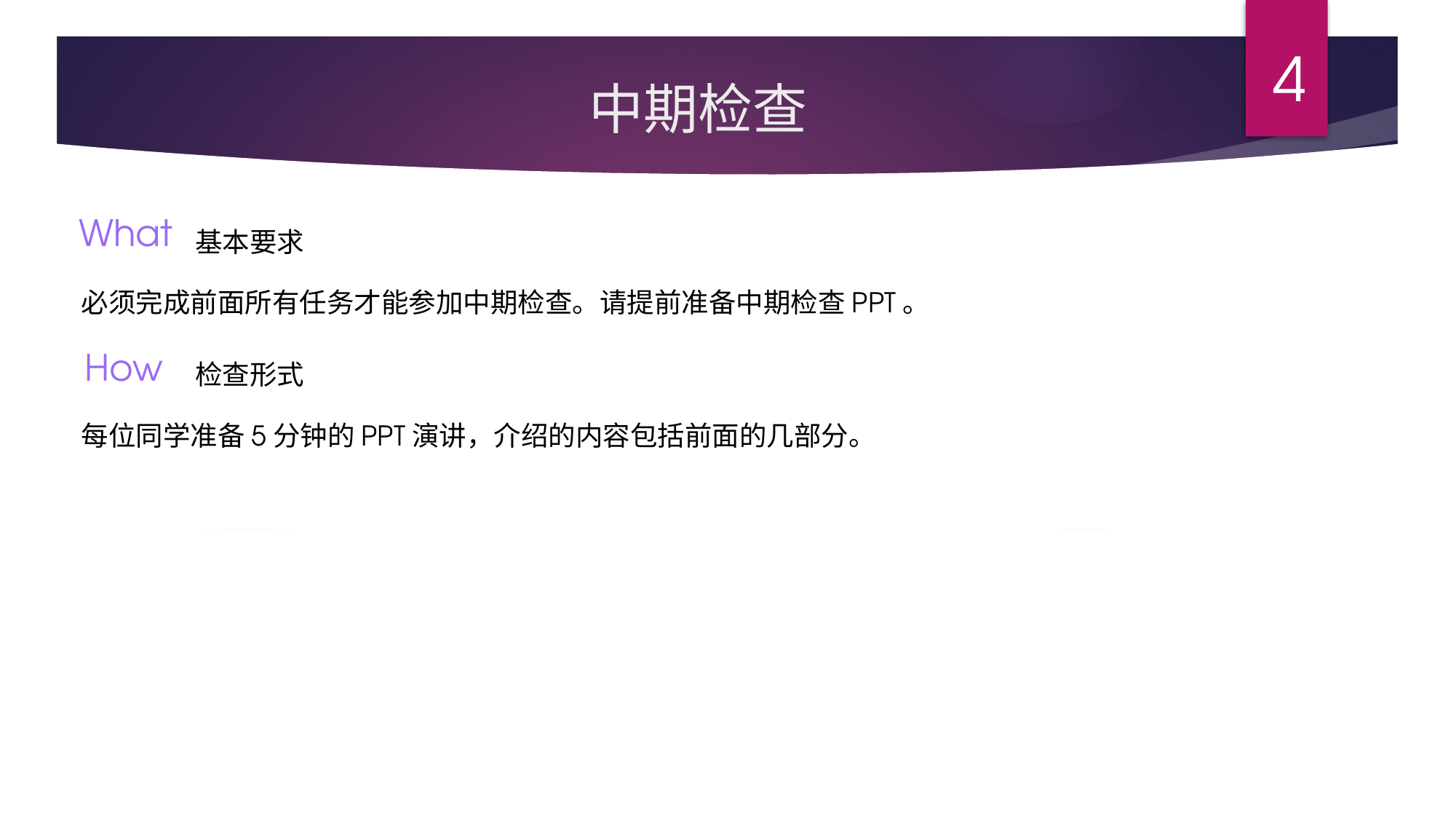

4
# 中期检查
What
基本要求
必须完成前面所有任务才能参加中期检查。请提前准备中期检查PPT。
How
检查形式
每位同学准备5分钟的PPT演讲，介绍的内容包括前面的几部分。